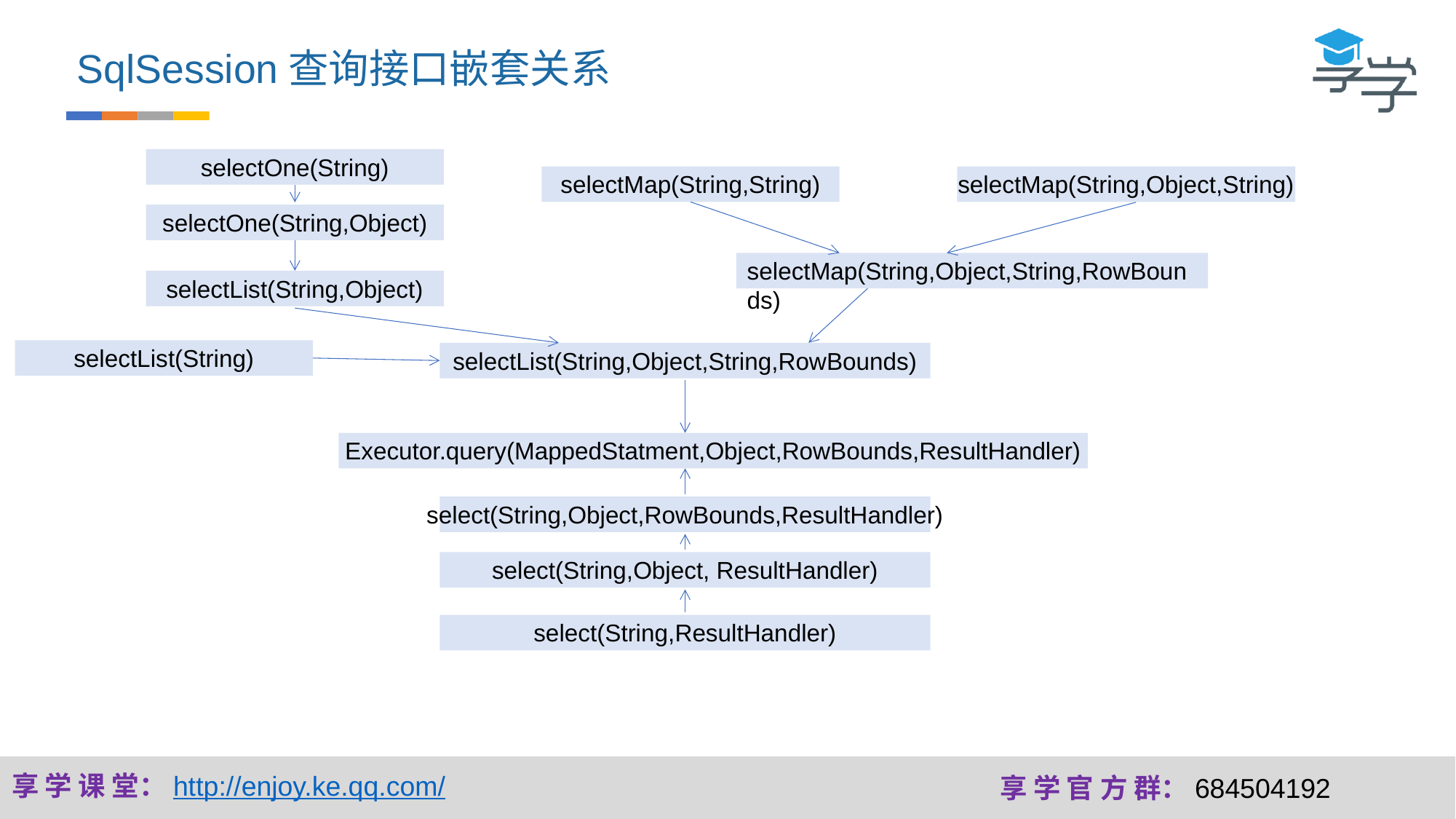

SqlSession查询接口嵌套关系

selectOne(String)

selectMap(String,String)

selectMap(String,Object,String)

selectOne(String,Object)

selectMap(String,Object,String,RowBounds)

selectList(String,Object)

selectList(String)

selectList(String,Object,String,RowBounds)

Executor.query(MappedStatment,Object,RowBounds,ResultHandler)

select(String,Object,RowBounds,ResultHandler)

select(String,Object, ResultHandler)

select(String,ResultHandler)